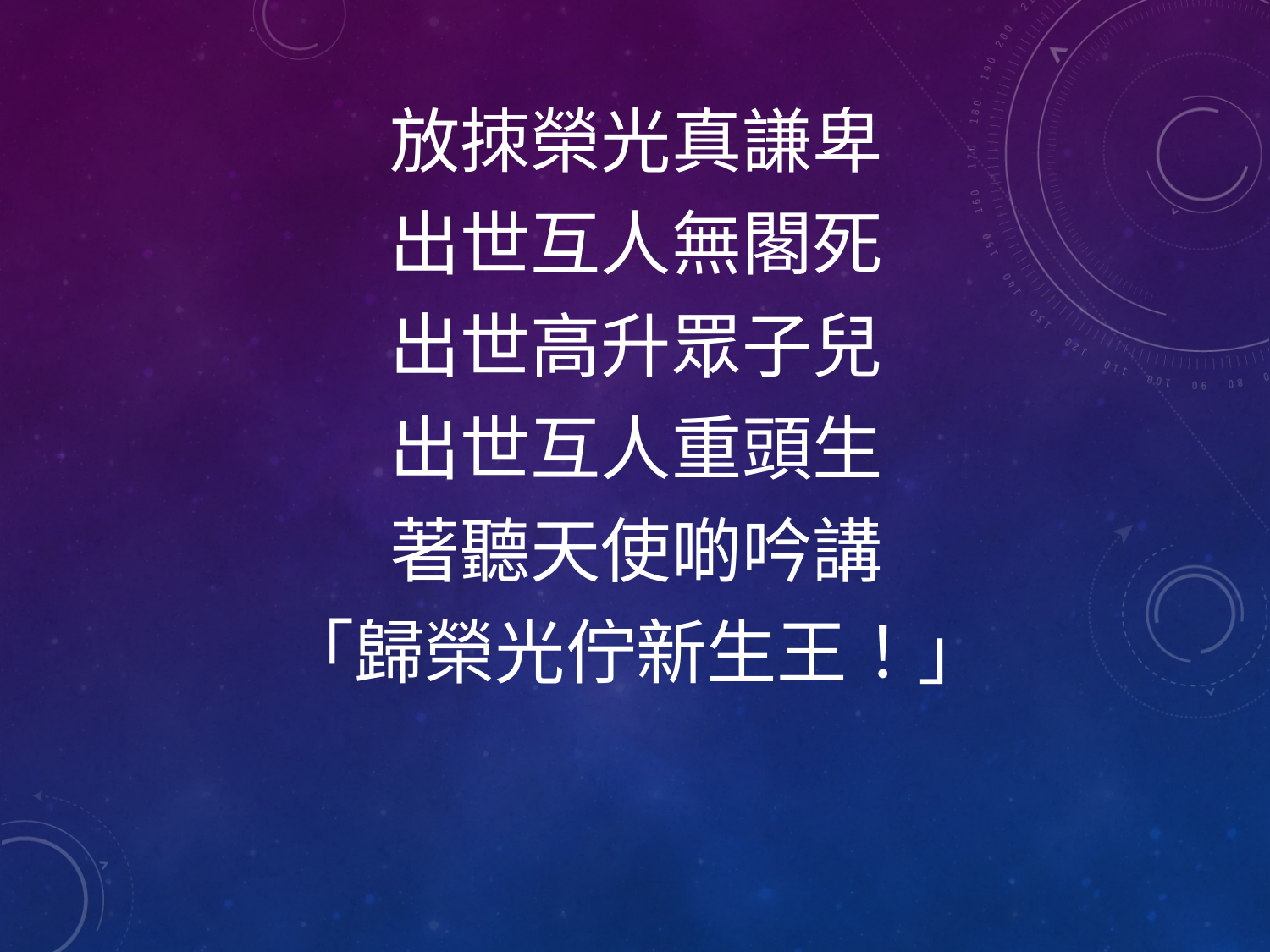

放拺榮光真謙卑
出世互人無閣死
出世高升眾子兒
出世互人重頭生
著聽天使啲吟講
「歸榮光佇新生王！」